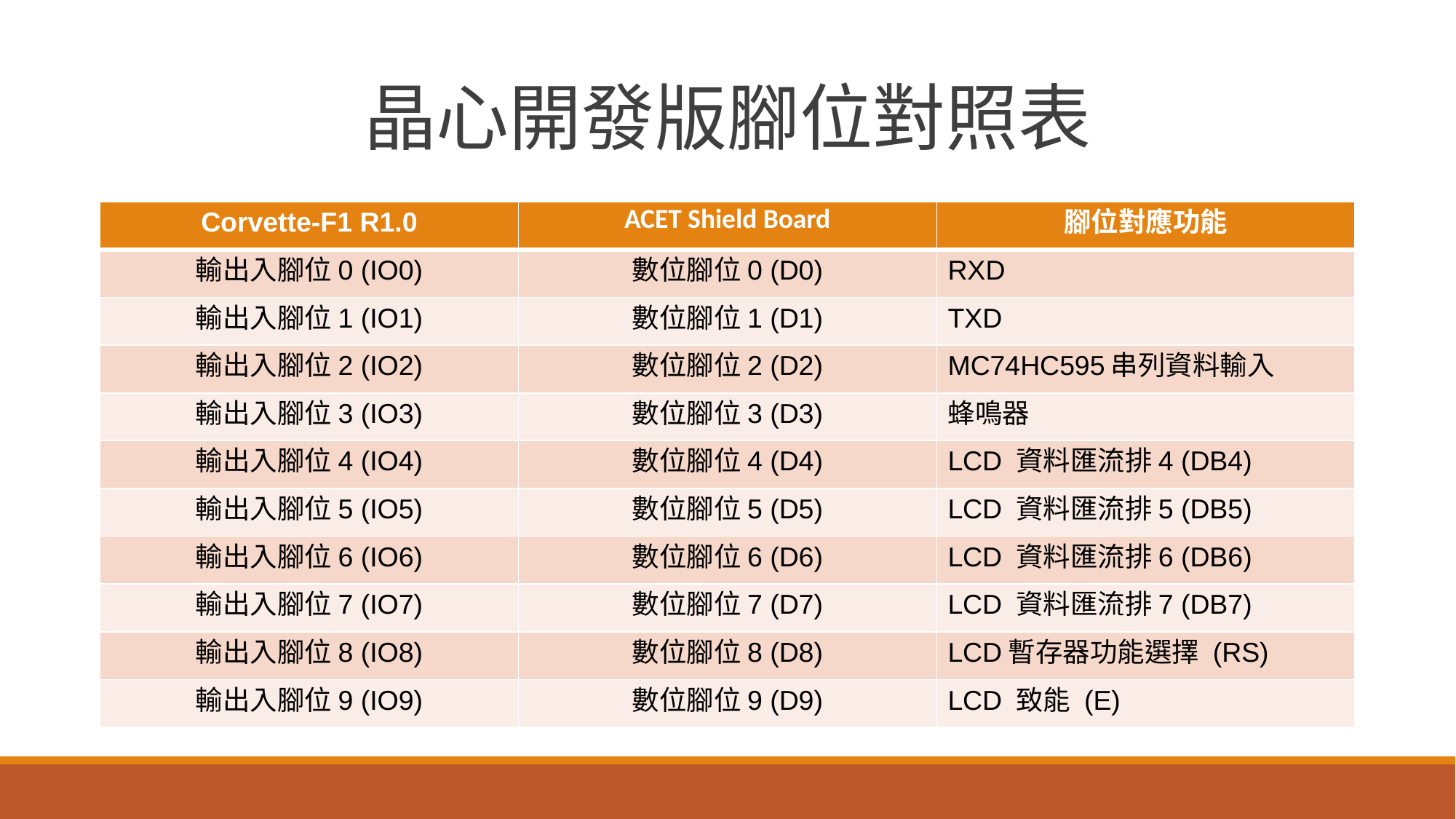

# 晶心開發版腳位對照表
| Corvette-F1 R1.0 | ACET Shield Board | 腳位對應功能 |
| --- | --- | --- |
| 輸出入腳位0 (IO0) | 數位腳位0 (D0) | RXD |
| 輸出入腳位1 (IO1) | 數位腳位1 (D1) | TXD |
| 輸出入腳位2 (IO2) | 數位腳位2 (D2) | MC74HC595串列資料輸入 |
| 輸出入腳位3 (IO3) | 數位腳位3 (D3) | 蜂鳴器 |
| 輸出入腳位4 (IO4) | 數位腳位4 (D4) | LCD 資料匯流排4 (DB4) |
| 輸出入腳位5 (IO5) | 數位腳位5 (D5) | LCD 資料匯流排5 (DB5) |
| 輸出入腳位6 (IO6) | 數位腳位6 (D6) | LCD 資料匯流排6 (DB6) |
| 輸出入腳位7 (IO7) | 數位腳位7 (D7) | LCD 資料匯流排7 (DB7) |
| 輸出入腳位8 (IO8) | 數位腳位8 (D8) | LCD暫存器功能選擇 (RS) |
| 輸出入腳位9 (IO9) | 數位腳位9 (D9) | LCD 致能 (E) |